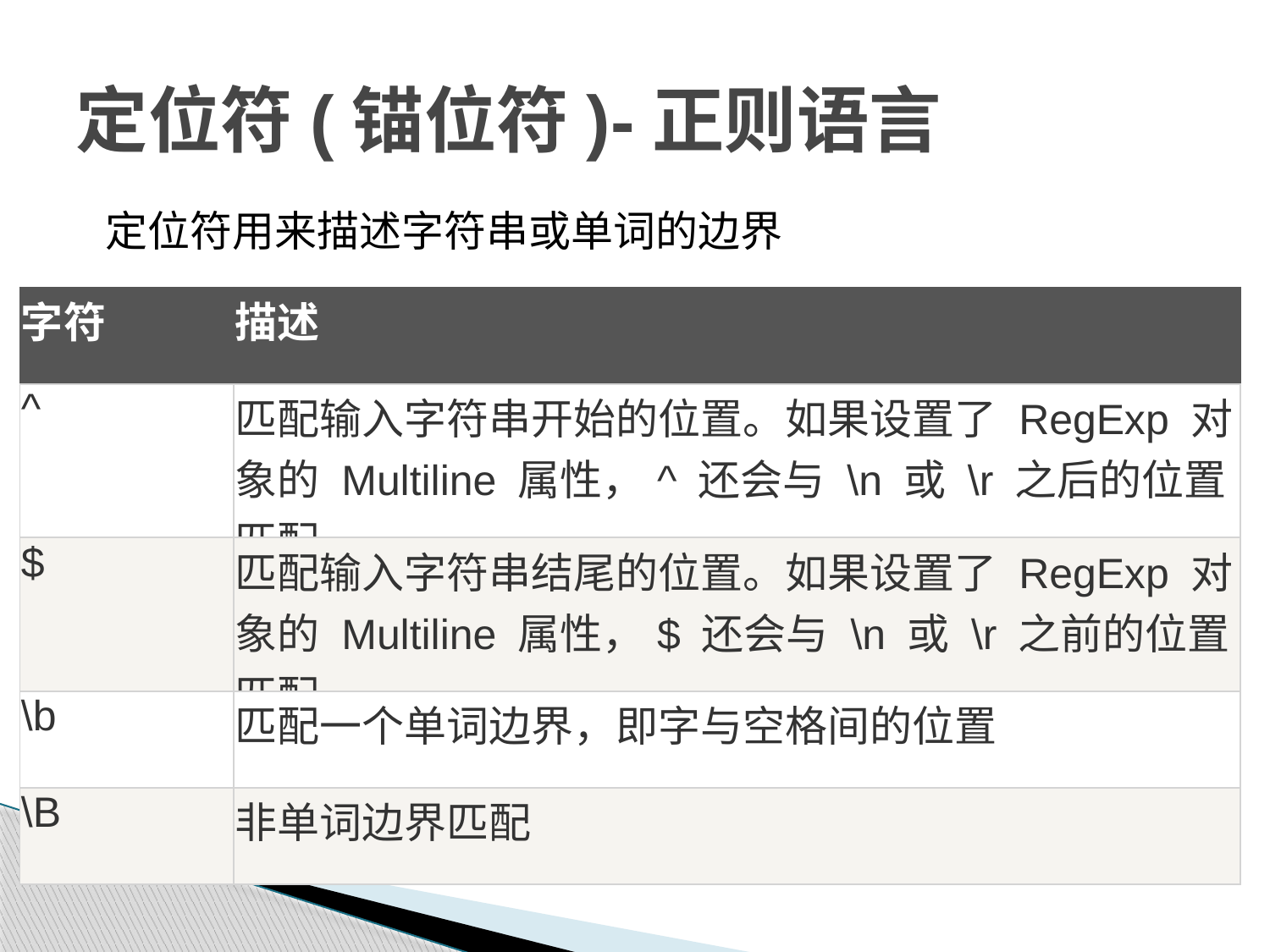

# 定位符(锚位符)-正则语言
定位符用来描述字符串或单词的边界
| 字符 | 描述 |
| --- | --- |
| ^ | 匹配输入字符串开始的位置。如果设置了 RegExp 对象的 Multiline 属性，^ 还会与 \n 或 \r 之后的位置匹配 |
| $ | 匹配输入字符串结尾的位置。如果设置了 RegExp 对象的 Multiline 属性，$ 还会与 \n 或 \r 之前的位置匹配 |
| \b | 匹配一个单词边界，即字与空格间的位置 |
| \B | 非单词边界匹配 |